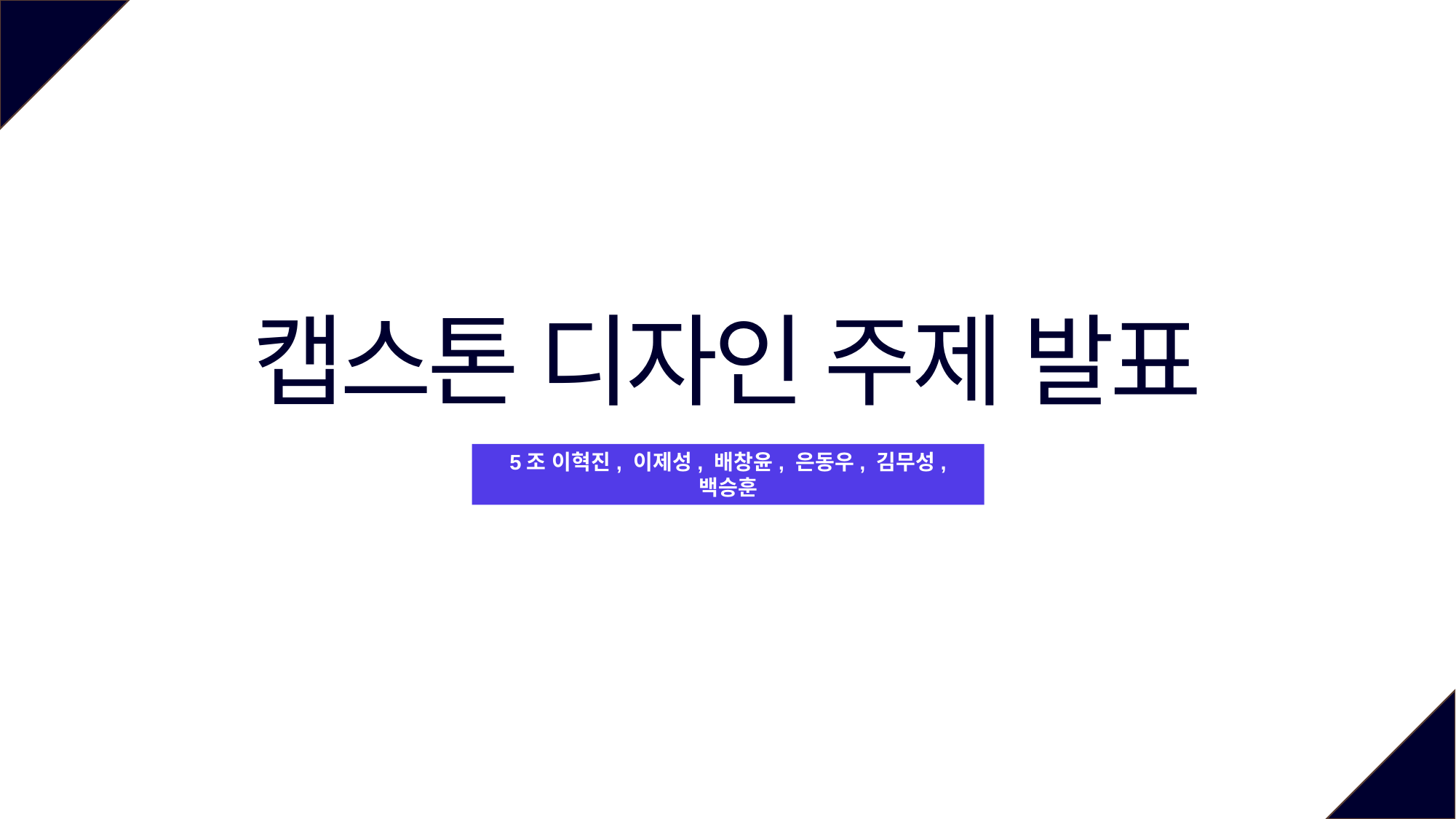

캡스톤 디자인 주제 발표
5조 이혁진, 이제성, 배창윤, 은동우, 김무성, 백승훈